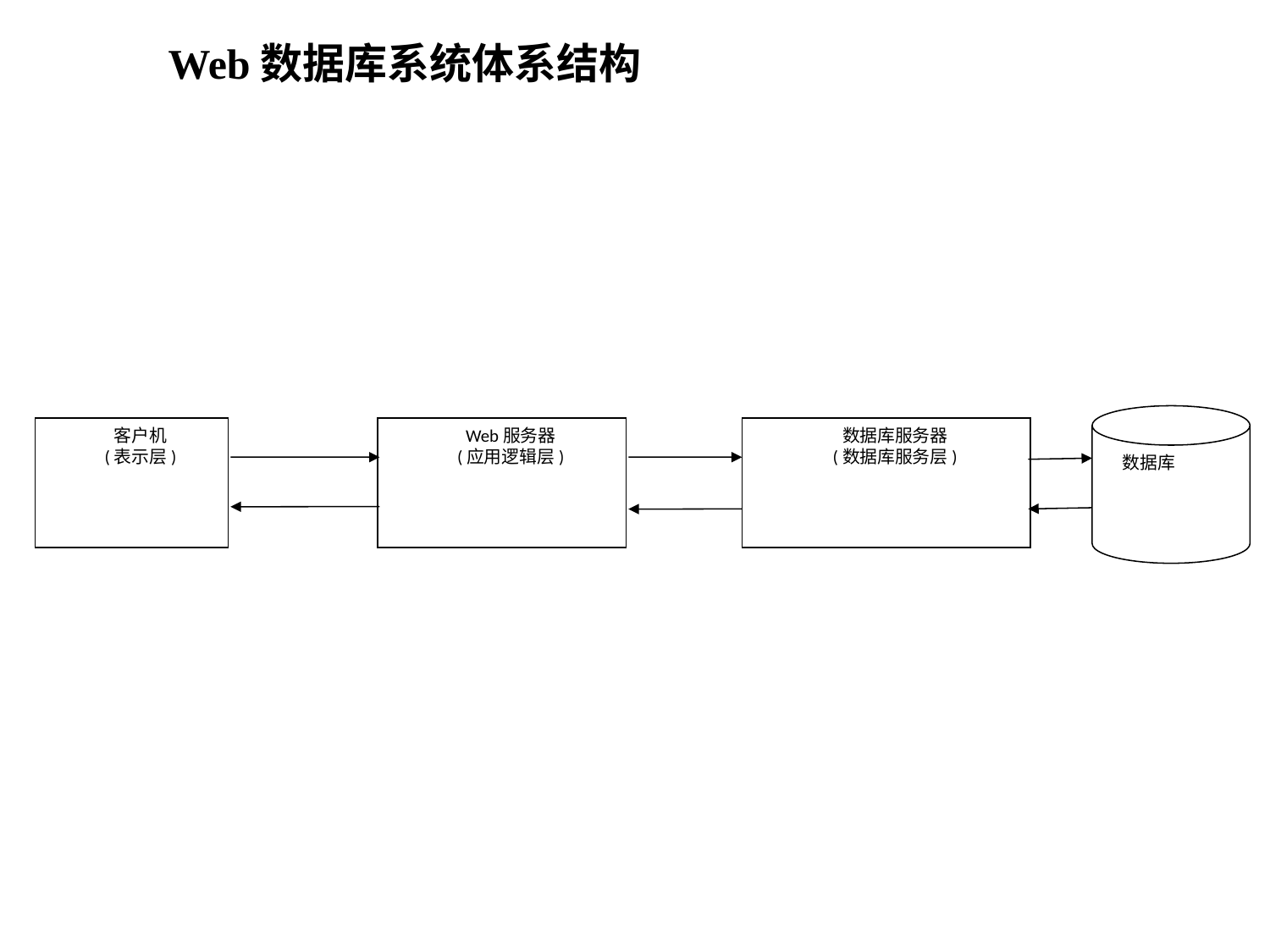

Web数据库系统体系结构

数据库
客户机
(表示层)
Web服务器
(应用逻辑层)
数据库服务器
(数据库服务层)